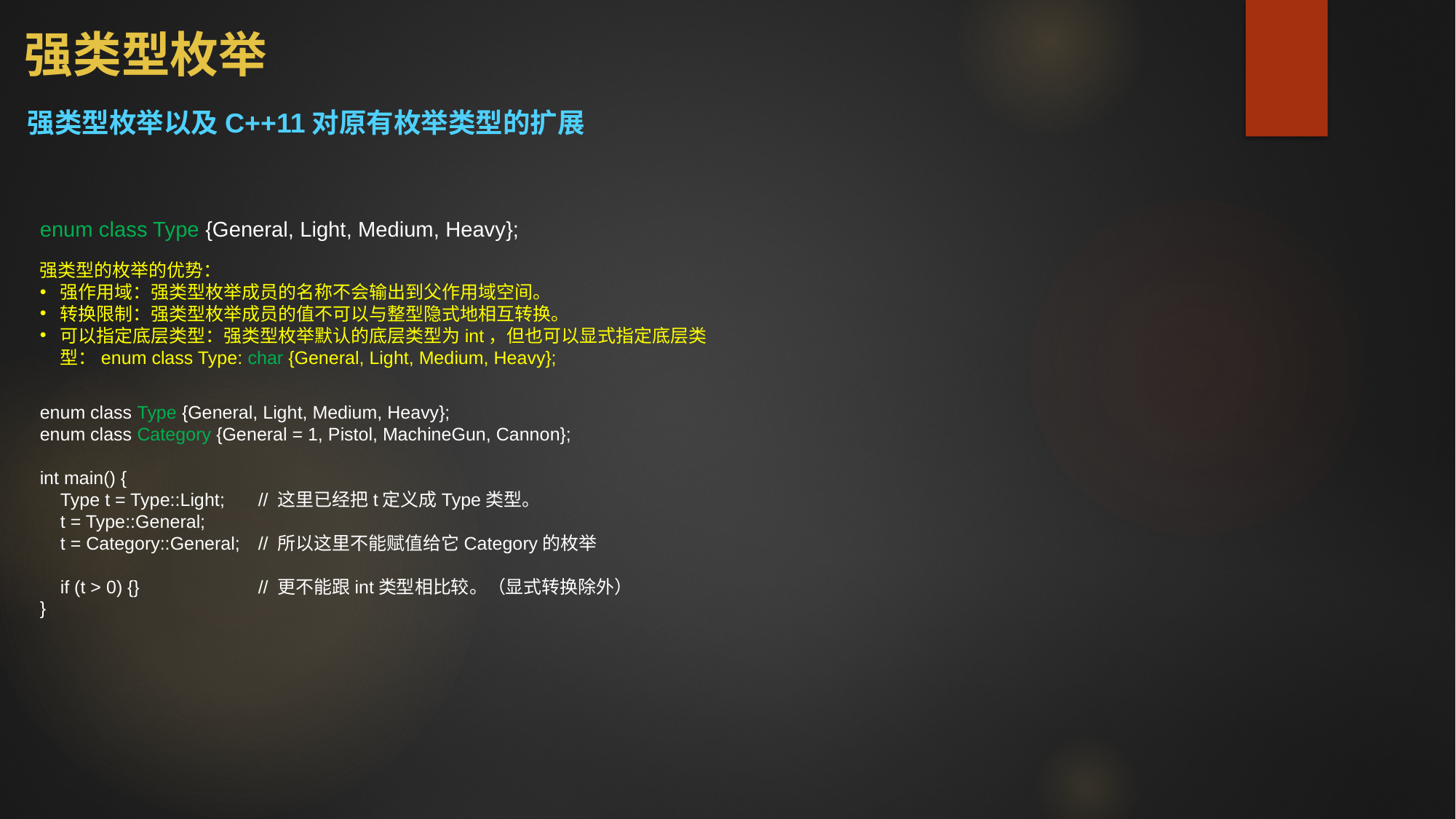

# 强类型枚举
强类型枚举以及C++11对原有枚举类型的扩展
enum class Type {General, Light, Medium, Heavy};
强类型的枚举的优势：
强作用域：强类型枚举成员的名称不会输出到父作用域空间。
转换限制：强类型枚举成员的值不可以与整型隐式地相互转换。
可以指定底层类型：强类型枚举默认的底层类型为int，但也可以显式指定底层类型：enum class Type: char {General, Light, Medium, Heavy};

enum class Type {General, Light, Medium, Heavy};
enum class Category {General = 1, Pistol, MachineGun, Cannon};

int main() {
    Type t = Type::Light;	// 这里已经把t定义成Type类型。
    t = Type::General;
    t = Category::General;	// 所以这里不能赋值给它Category的枚举

    if (t > 0) {}		// 更不能跟int类型相比较。（显式转换除外）
}